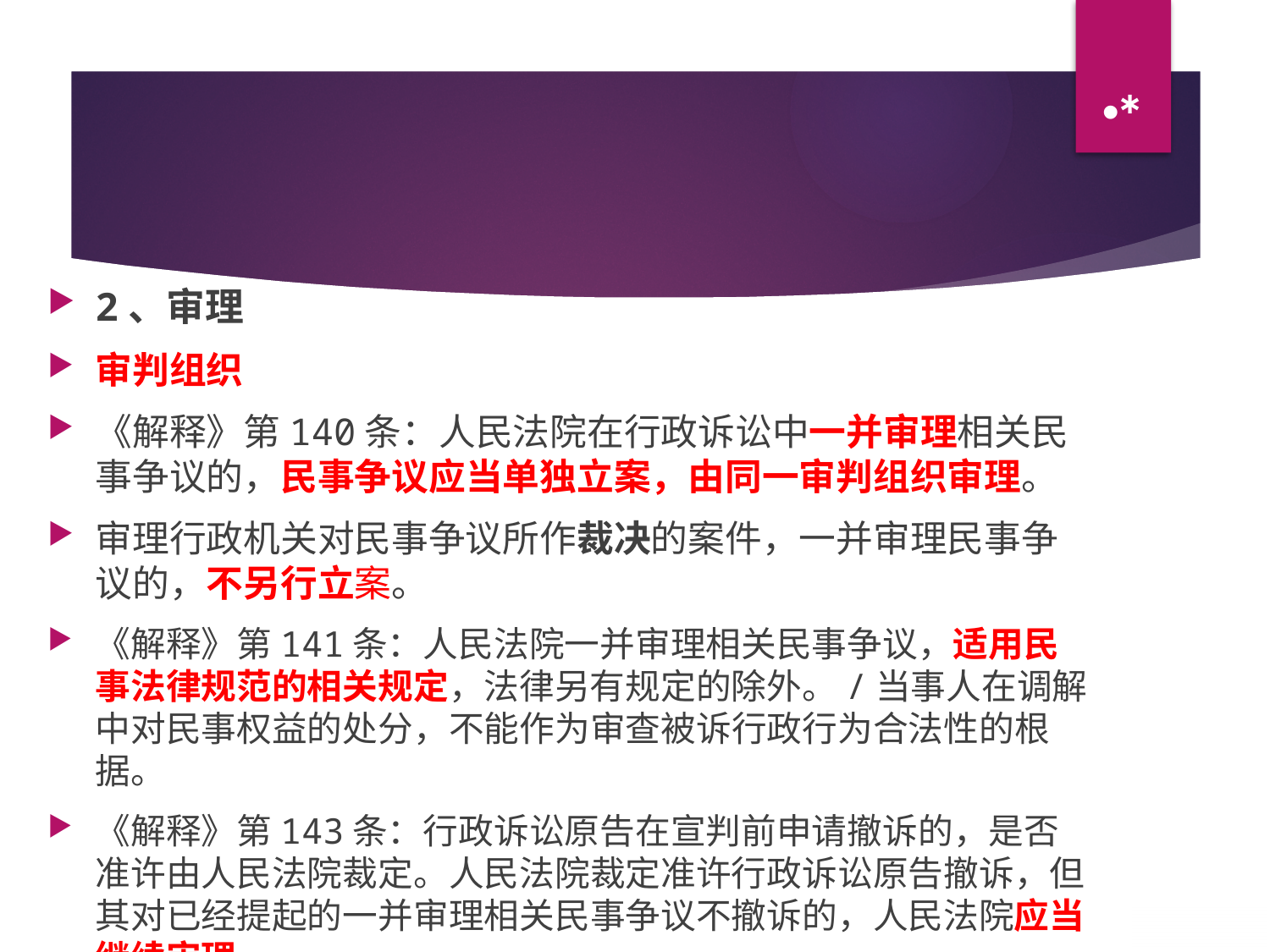

*
#
2、审理
审判组织
《解释》第140条：人民法院在行政诉讼中一并审理相关民事争议的，民事争议应当单独立案，由同一审判组织审理。
审理行政机关对民事争议所作裁决的案件，一并审理民事争议的，不另行立案。
《解释》第141条：人民法院一并审理相关民事争议，适用民事法律规范的相关规定，法律另有规定的除外。/当事人在调解中对民事权益的处分，不能作为审查被诉行政行为合法性的根据。
《解释》第143条：行政诉讼原告在宣判前申请撤诉的，是否准许由人民法院裁定。人民法院裁定准许行政诉讼原告撤诉，但其对已经提起的一并审理相关民事争议不撤诉的，人民法院应当继续审理。